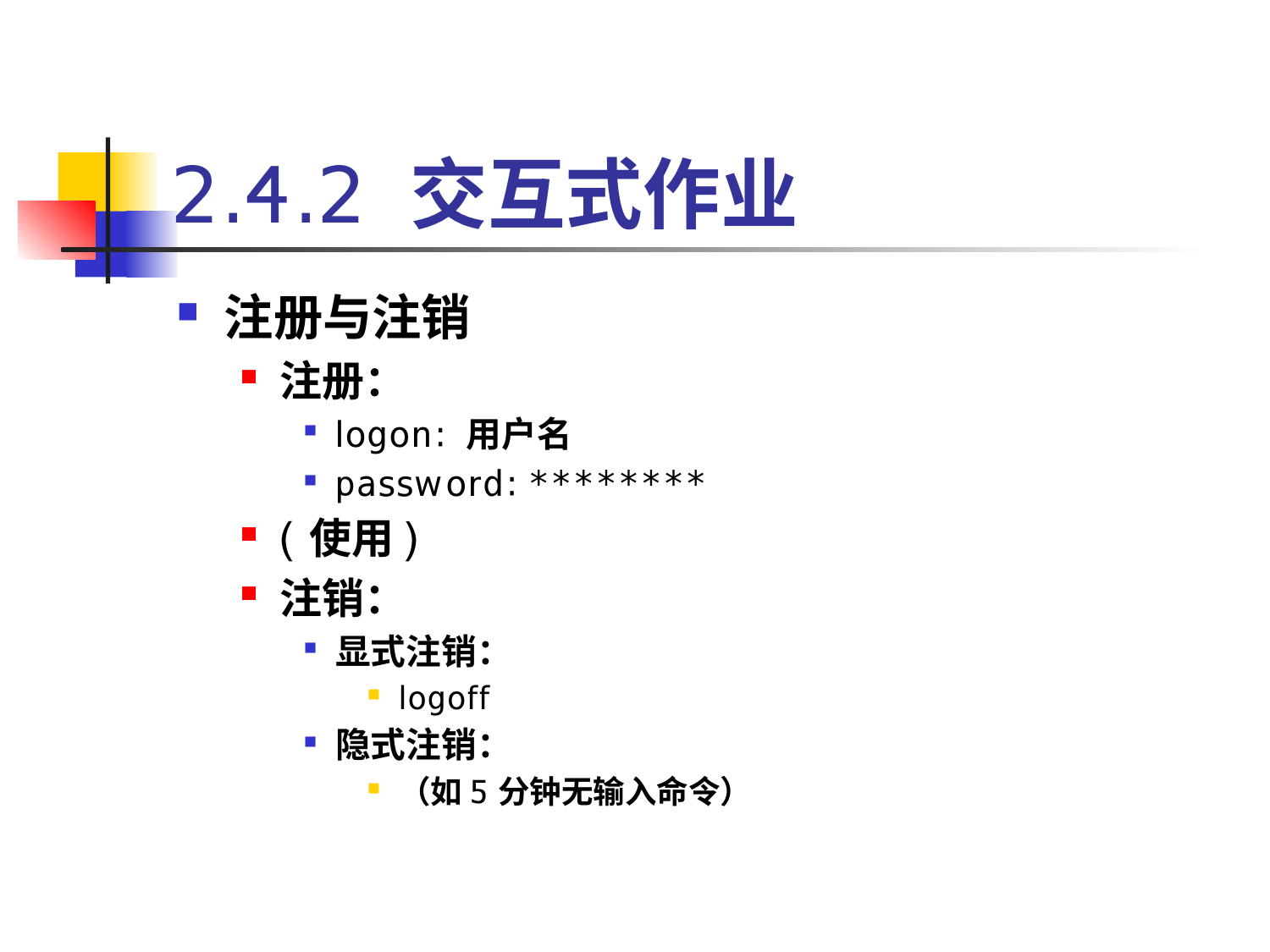

# 2.4.2 交互式作业
注册与注销
注册：
logon: 用户名
password: ********
(使用)
注销：
显式注销：
logoff
隐式注销：
（如5分钟无输入命令）